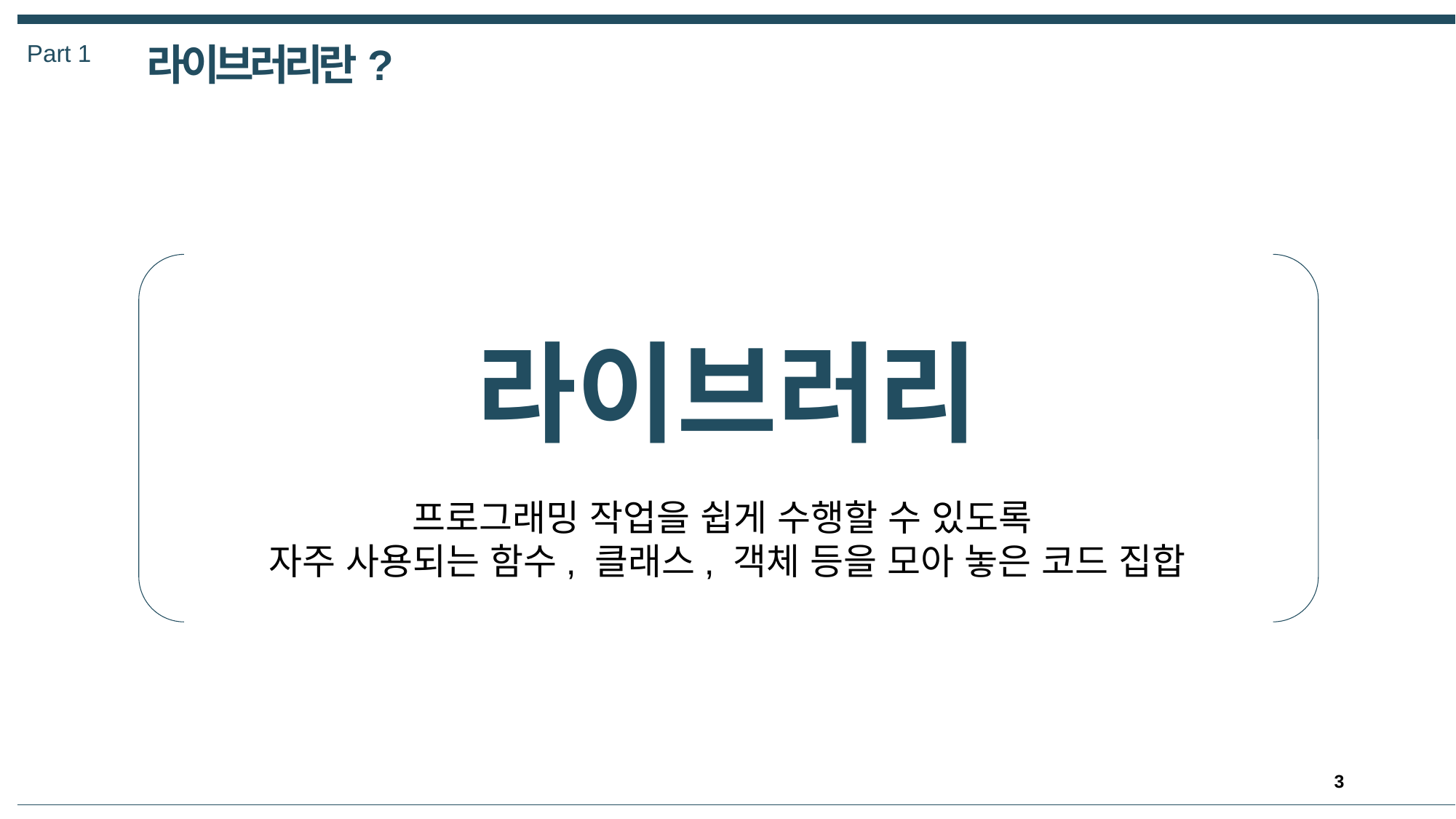

Part 1
라이브러리란?

라이브러리
프로그래밍 작업을 쉽게 수행할 수 있도록
자주 사용되는 함수, 클래스, 객체 등을 모아 놓은 코드 집합
3